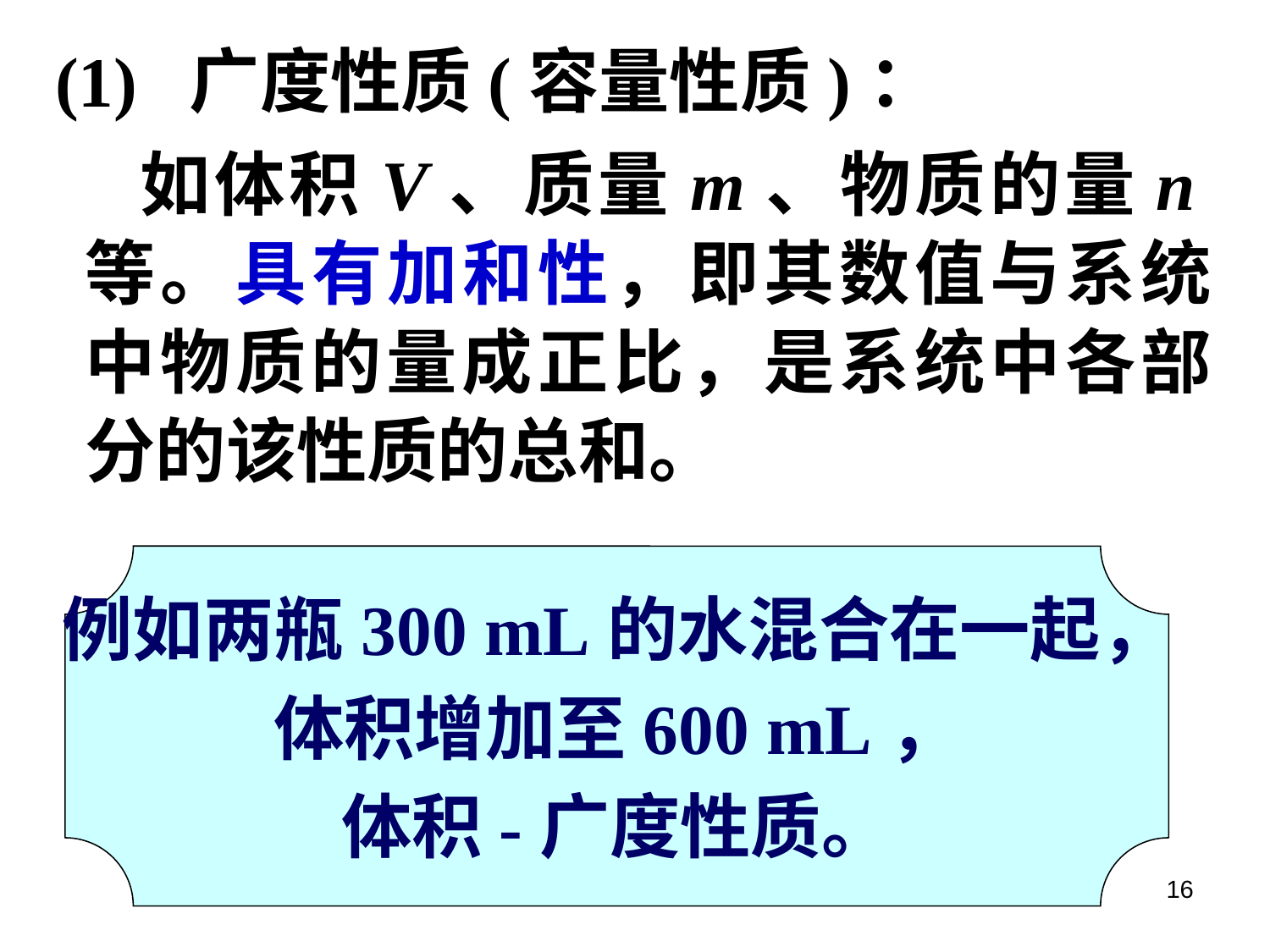

(1)  广度性质(容量性质)：
    如体积V、质量m、物质的量n等。具有加和性，即其数值与系统中物质的量成正比，是系统中各部分的该性质的总和。
例如两瓶300 mL的水混合在一起，
体积增加至600 mL，
体积-广度性质。
16